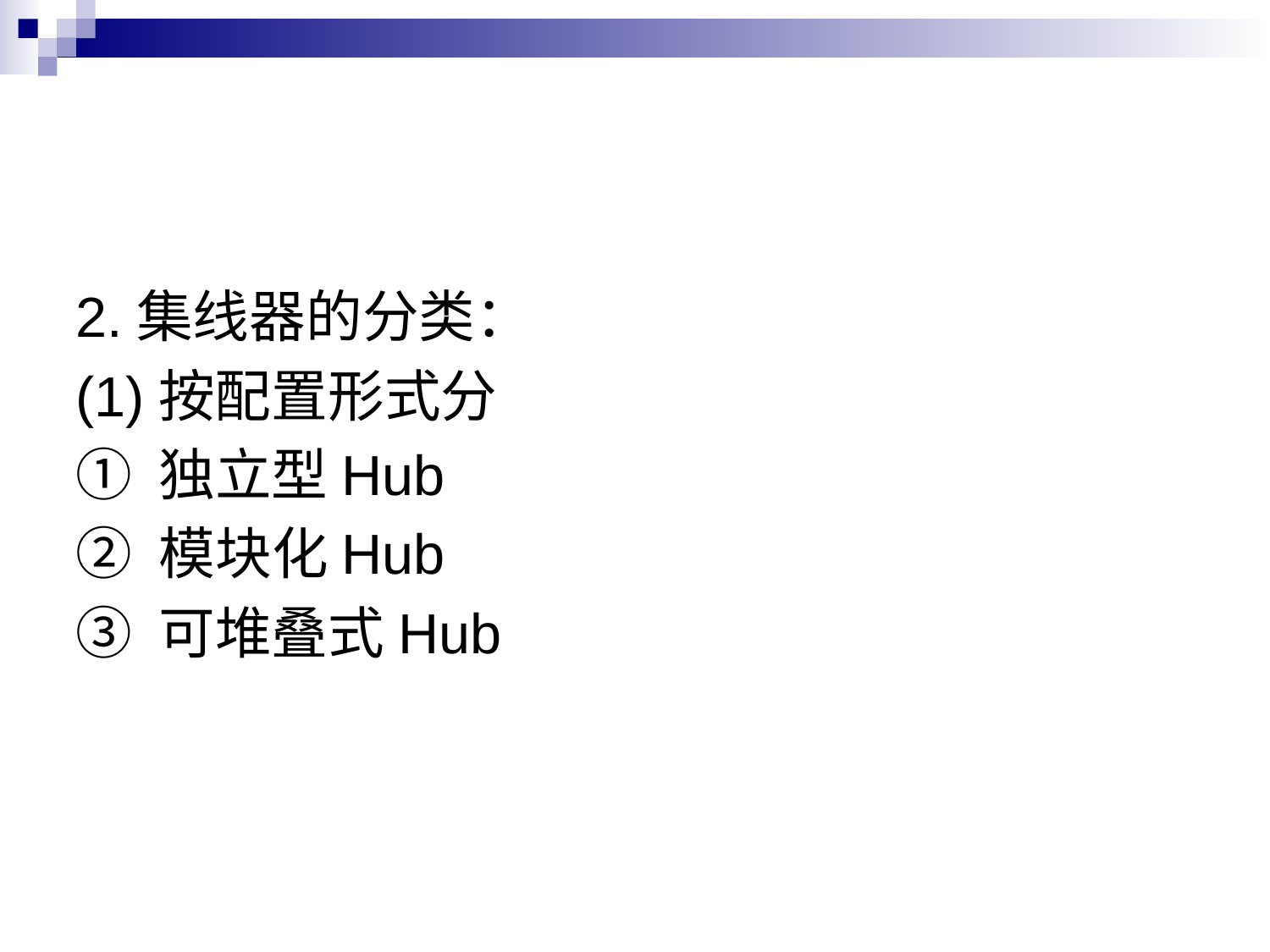

#
2.集线器的分类：
(1)按配置形式分
① 独立型Hub
② 模块化Hub
③ 可堆叠式Hub